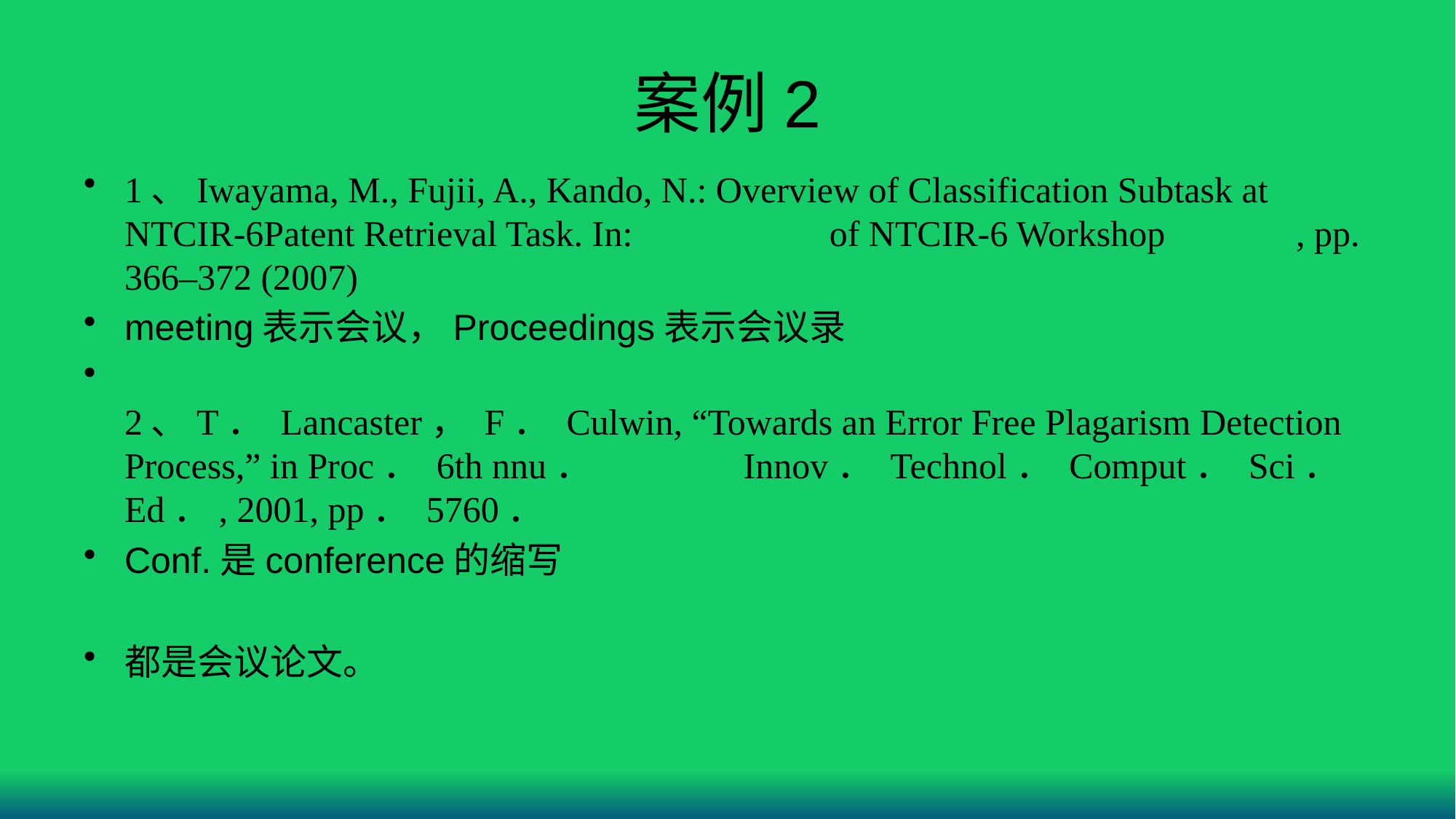

# 案例2
1、Iwayama, M., Fujii, A., Kando, N.: Overview of Classification Subtask at NTCIR-6Patent Retrieval Task. In: Proceedings of NTCIR-6 Workshop Meeting, pp. 366–372 (2007)
meeting表示会议，Proceedings表示会议录
2、T． Lancaster， F． Culwin, “Towards an Error Free Plagarism Detection Process,” in Proc． 6th nnu． Conf． Innov． Technol． Comput． Sci． Ed．, 2001, pp． 5760．
Conf.是conference的缩写

都是会议论文。